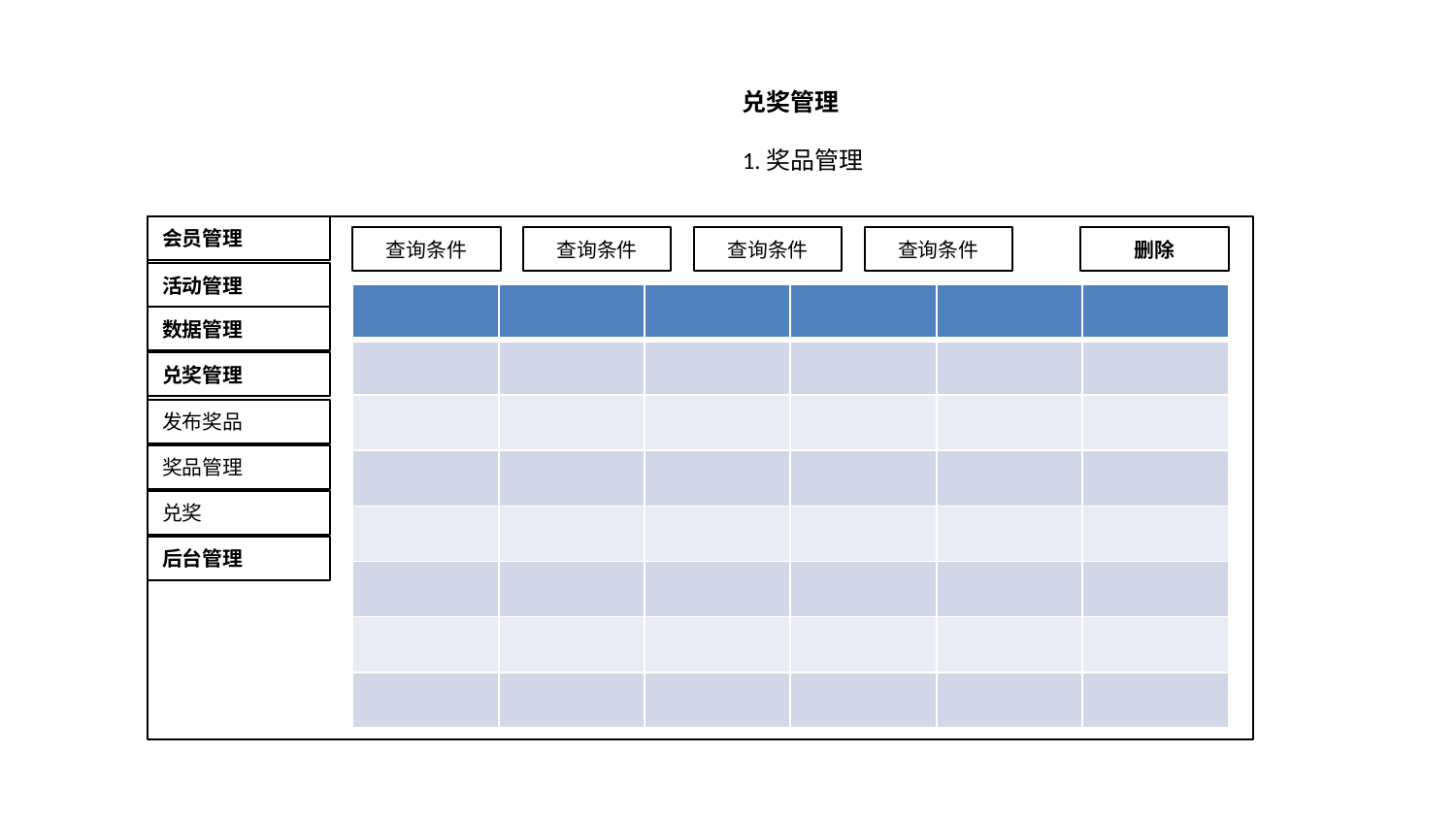

兑奖管理

1.奖品管理

会员管理
查询条件
查询条件
查询条件
查询条件
删除
活动管理
|  |  |  |  |  |  |
| --- | --- | --- | --- | --- | --- |
|  |  |  |  |  |  |
|  |  |  |  |  |  |
|  |  |  |  |  |  |
|  |  |  |  |  |  |
|  |  |  |  |  |  |
|  |  |  |  |  |  |
|  |  |  |  |  |  |
数据管理
兑奖管理
发布奖品
奖品管理
兑奖
后台管理